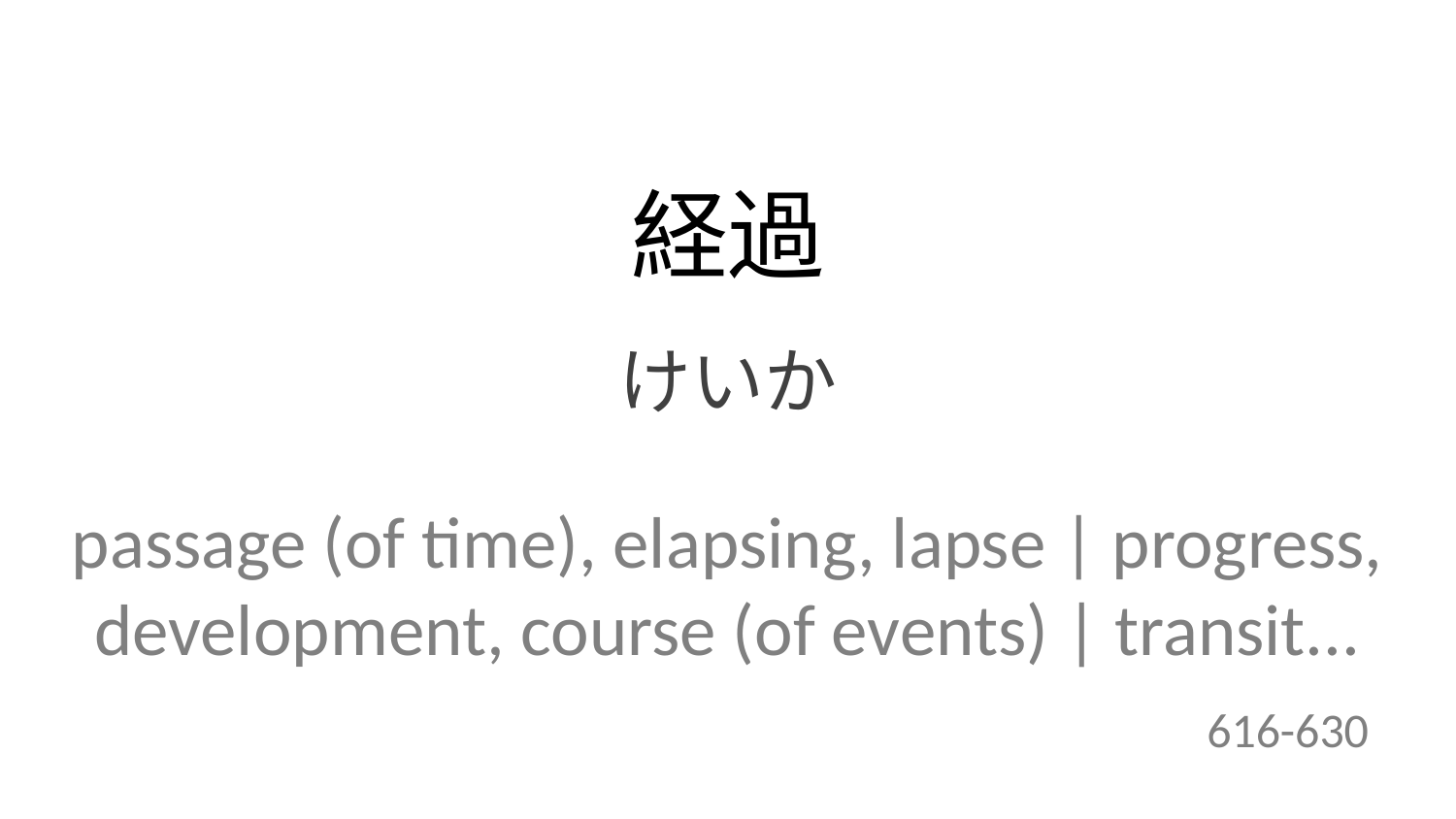

経過

けいか
passage (of time), elapsing, lapse | progress, development, course (of events) | transit...
616-630